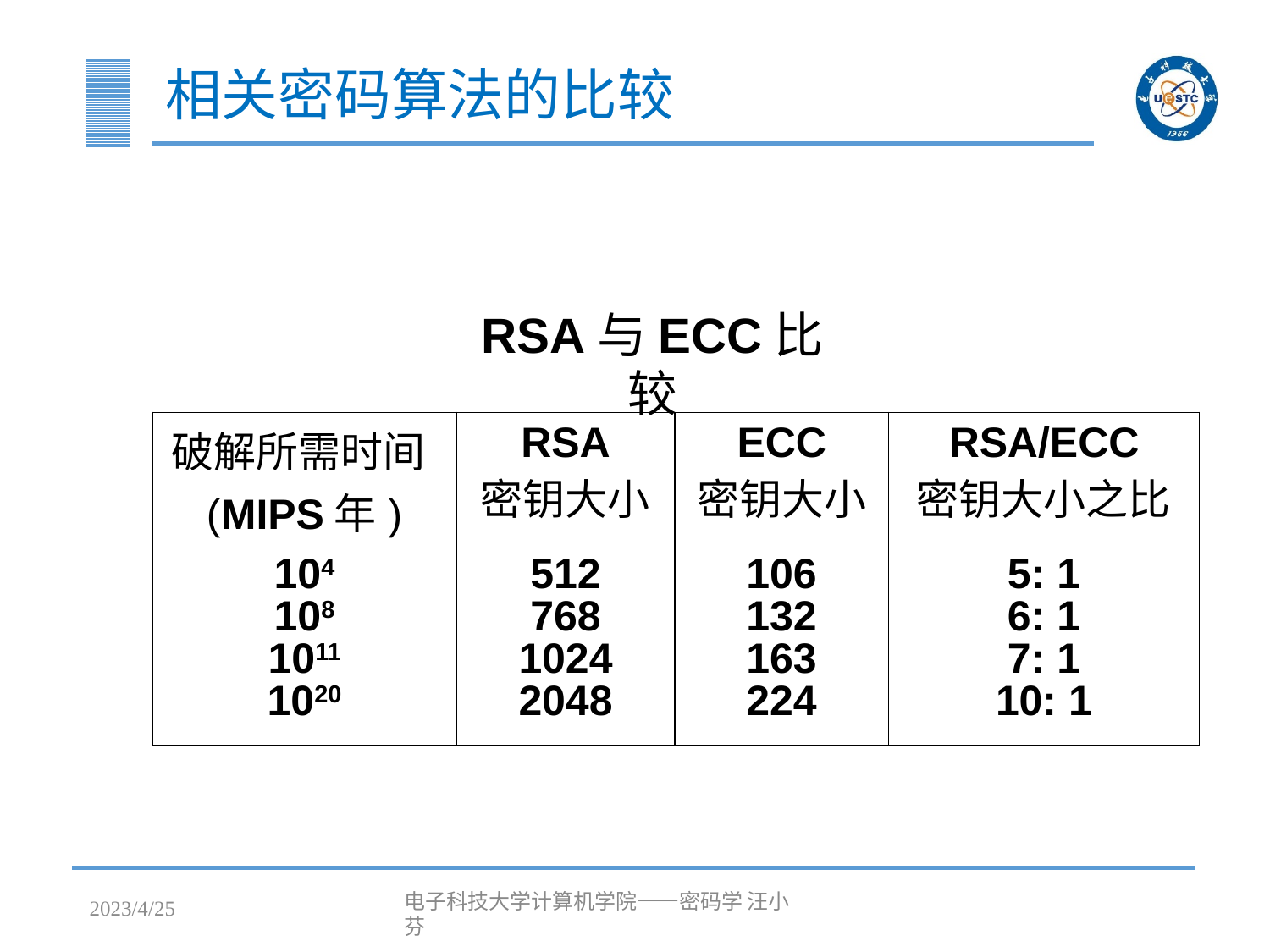

# 相关密码算法的比较
RSA与ECC比较
| 破解所需时间(MIPS年) | RSA 密钥大小 | ECC 密钥大小 | RSA/ECC 密钥大小之比 |
| --- | --- | --- | --- |
| 104 108 1011 1020 | 512 768 1024 2048 | 106 132 163 224 | 5: 1 6: 1 7: 1 10: 1 |
2023/4/25
电子科技大学计算机学院——密码学 汪小芬